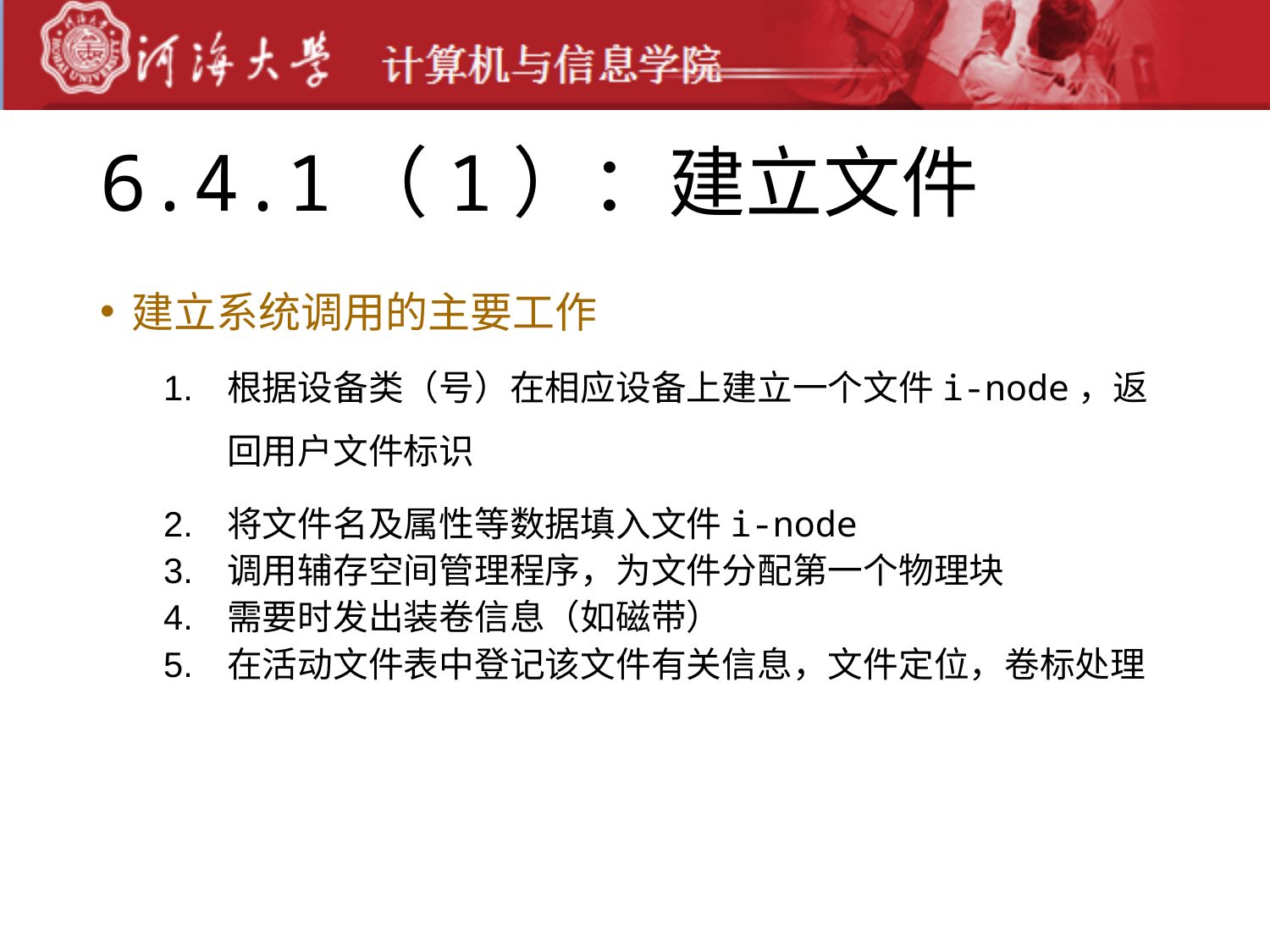

# 6.4.1（1）：建立文件
建立系统调用的主要工作
根据设备类（号）在相应设备上建立一个文件i-node，返回用户文件标识
将文件名及属性等数据填入文件i-node
调用辅存空间管理程序，为文件分配第一个物理块
需要时发出装卷信息（如磁带）
在活动文件表中登记该文件有关信息，文件定位，卷标处理